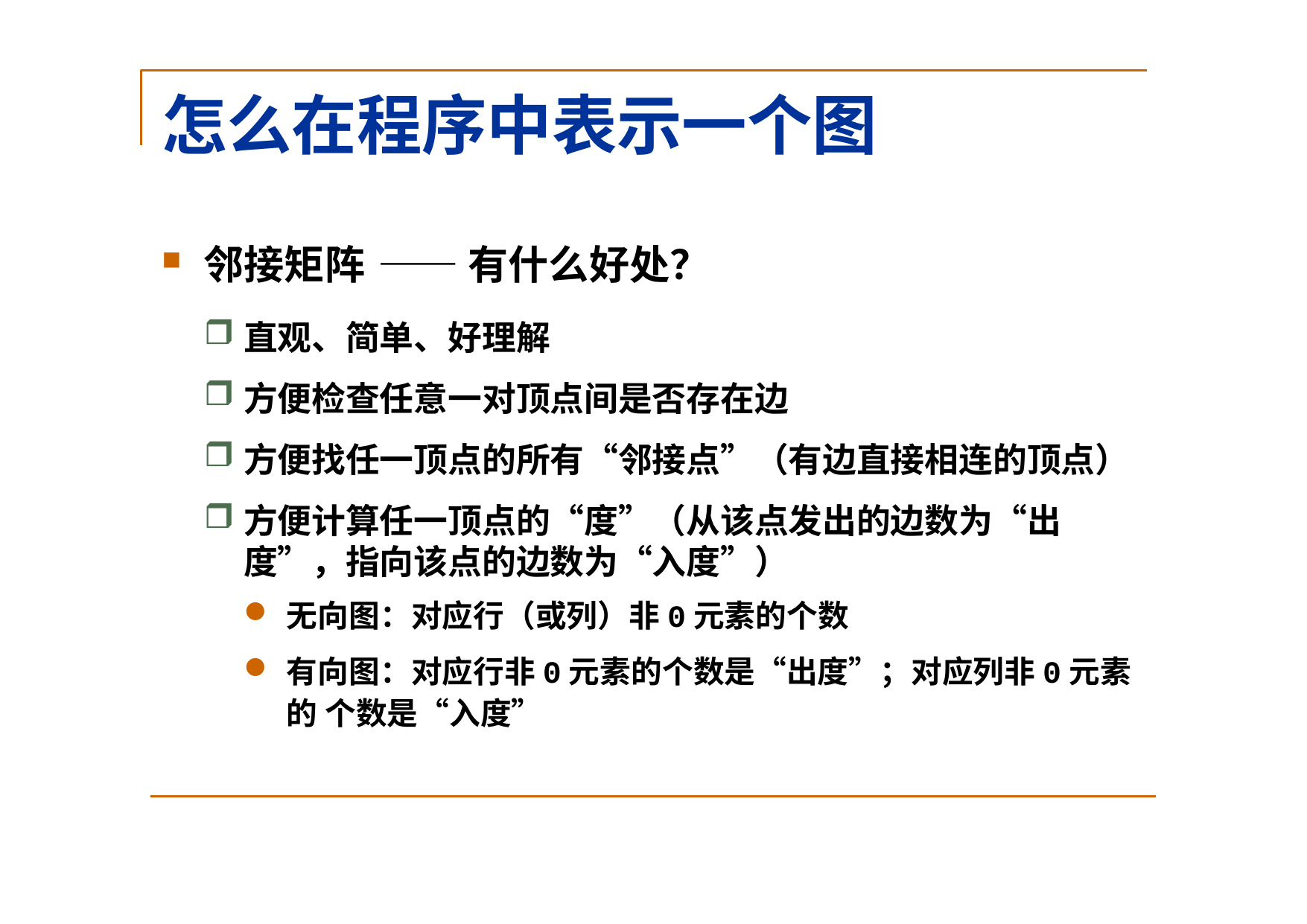

# 怎么在程序中表示一个图
邻接矩阵 —— 有什么好处？
直观、简单、好理解
方便检查任意一对顶点间是否存在边
方便找任一顶点的所有“邻接点”（有边直接相连的顶点）
方便计算任一顶点的“度”（从该点发出的边数为“出 度”，指向该点的边数为“入度”）
无向图：对应行（或列）非0元素的个数
有向图：对应行非0元素的个数是“出度”；对应列非0元素的 个数是“入度”